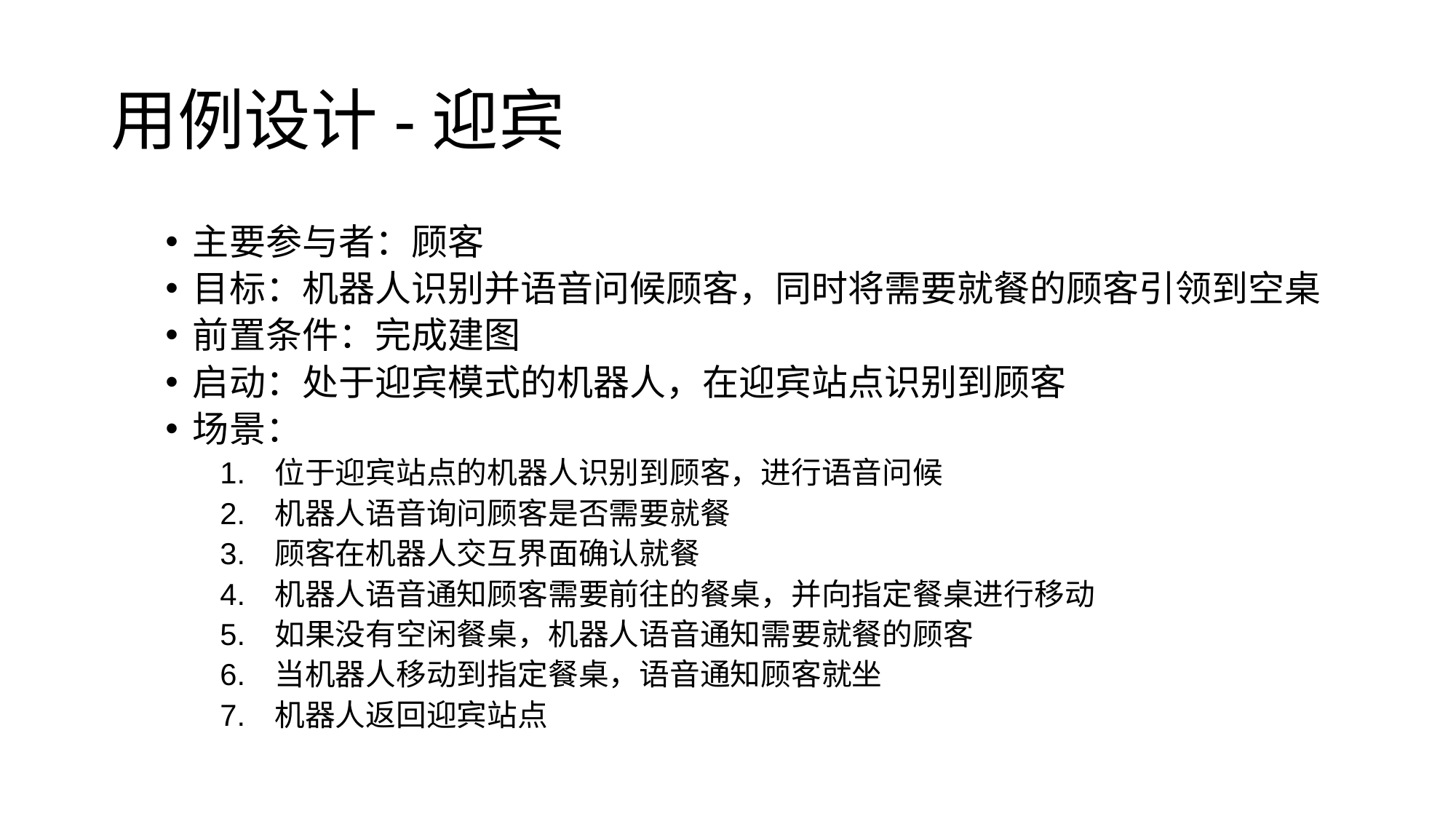

# 用例设计-迎宾
主要参与者：顾客
目标：机器人识别并语音问候顾客，同时将需要就餐的顾客引领到空桌
前置条件：完成建图
启动：处于迎宾模式的机器人，在迎宾站点识别到顾客
场景：
位于迎宾站点的机器人识别到顾客，进行语音问候
机器人语音询问顾客是否需要就餐
顾客在机器人交互界面确认就餐
机器人语音通知顾客需要前往的餐桌，并向指定餐桌进行移动
如果没有空闲餐桌，机器人语音通知需要就餐的顾客
当机器人移动到指定餐桌，语音通知顾客就坐
机器人返回迎宾站点